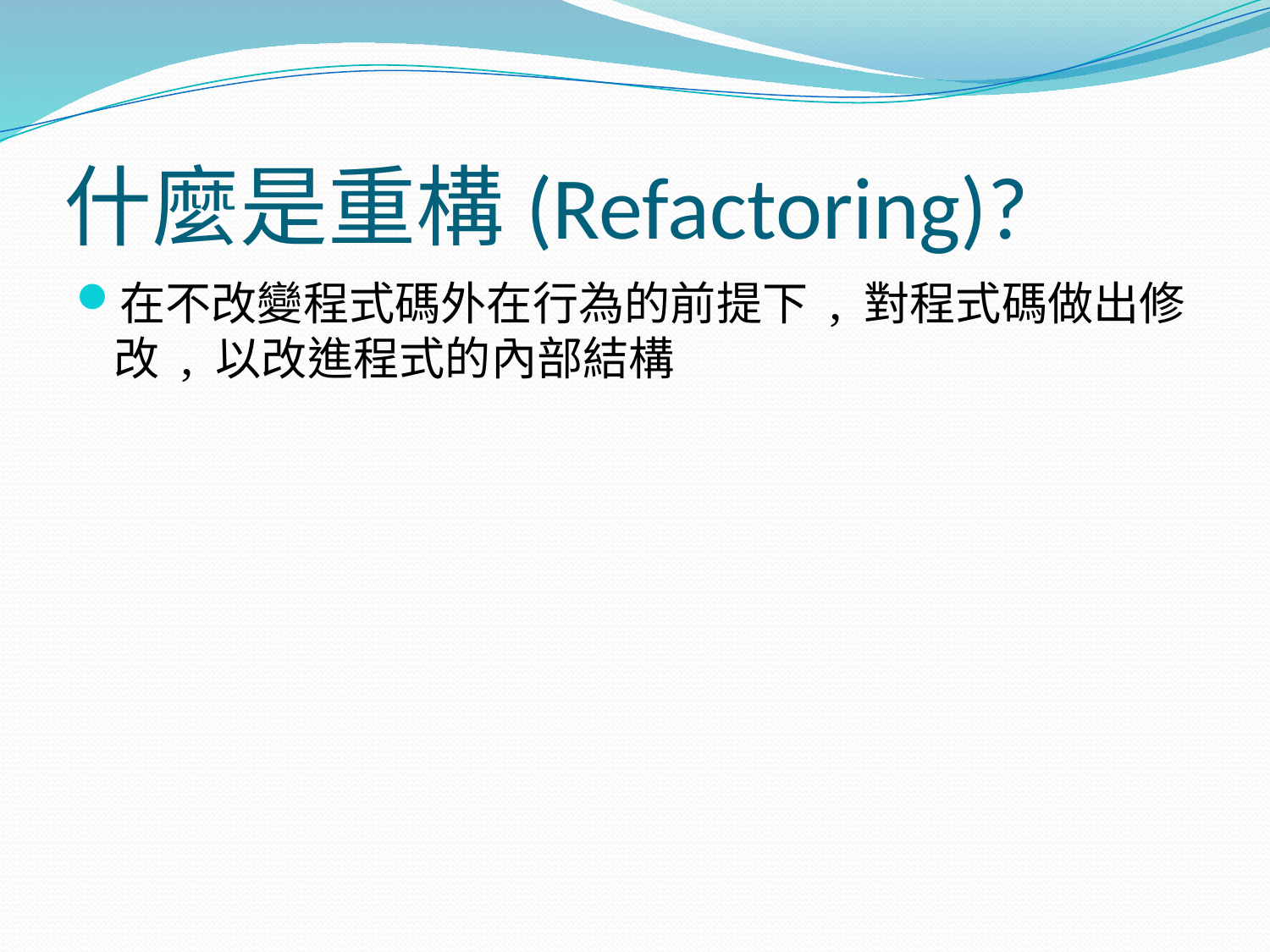

# 什麼是重構(Refactoring)?
在不改變程式碼外在行為的前提下 , 對程式碼做出修改 , 以改進程式的內部結構